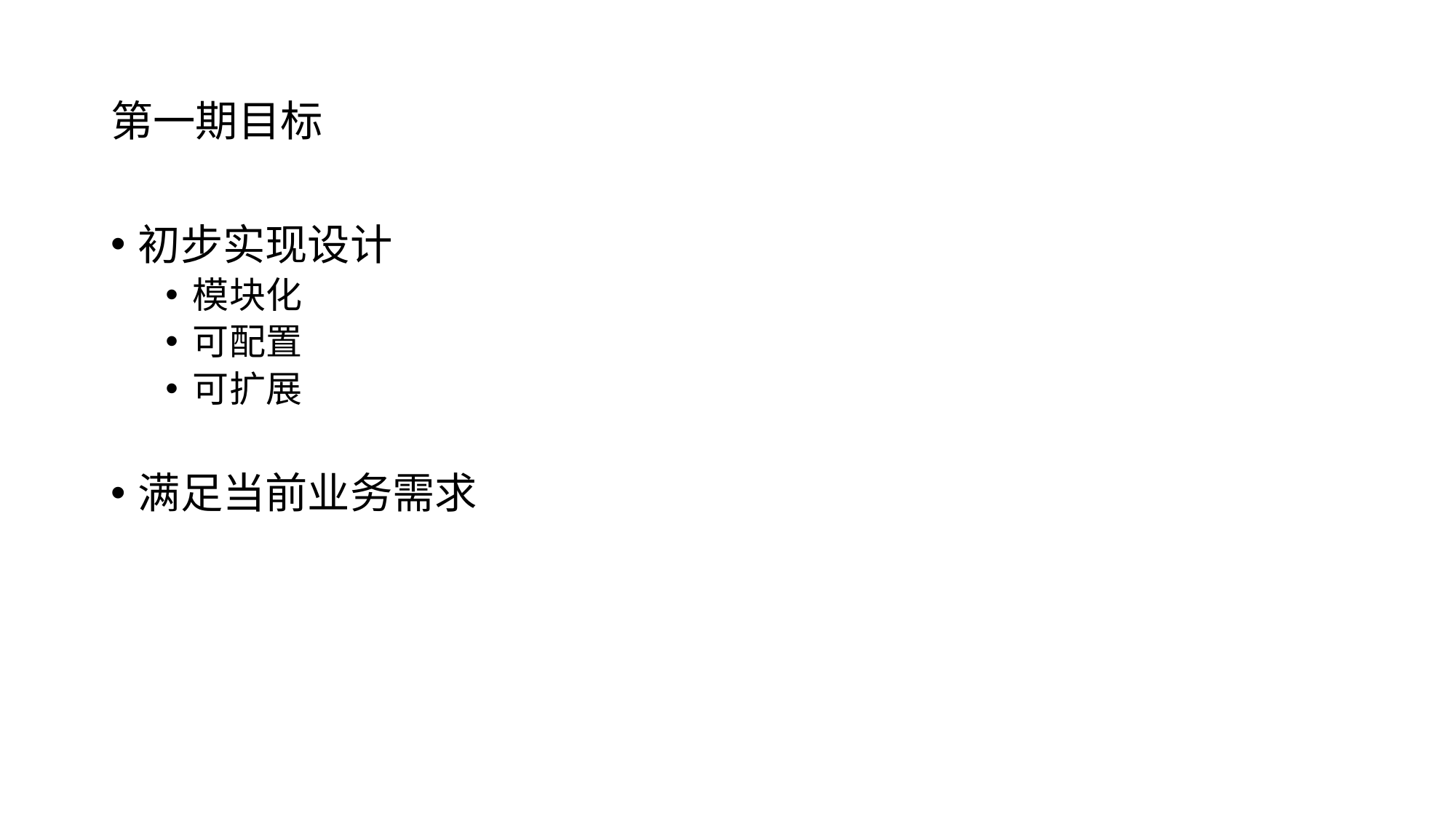

# 第一期目标
初步实现设计
模块化
可配置
可扩展

满足当前业务需求